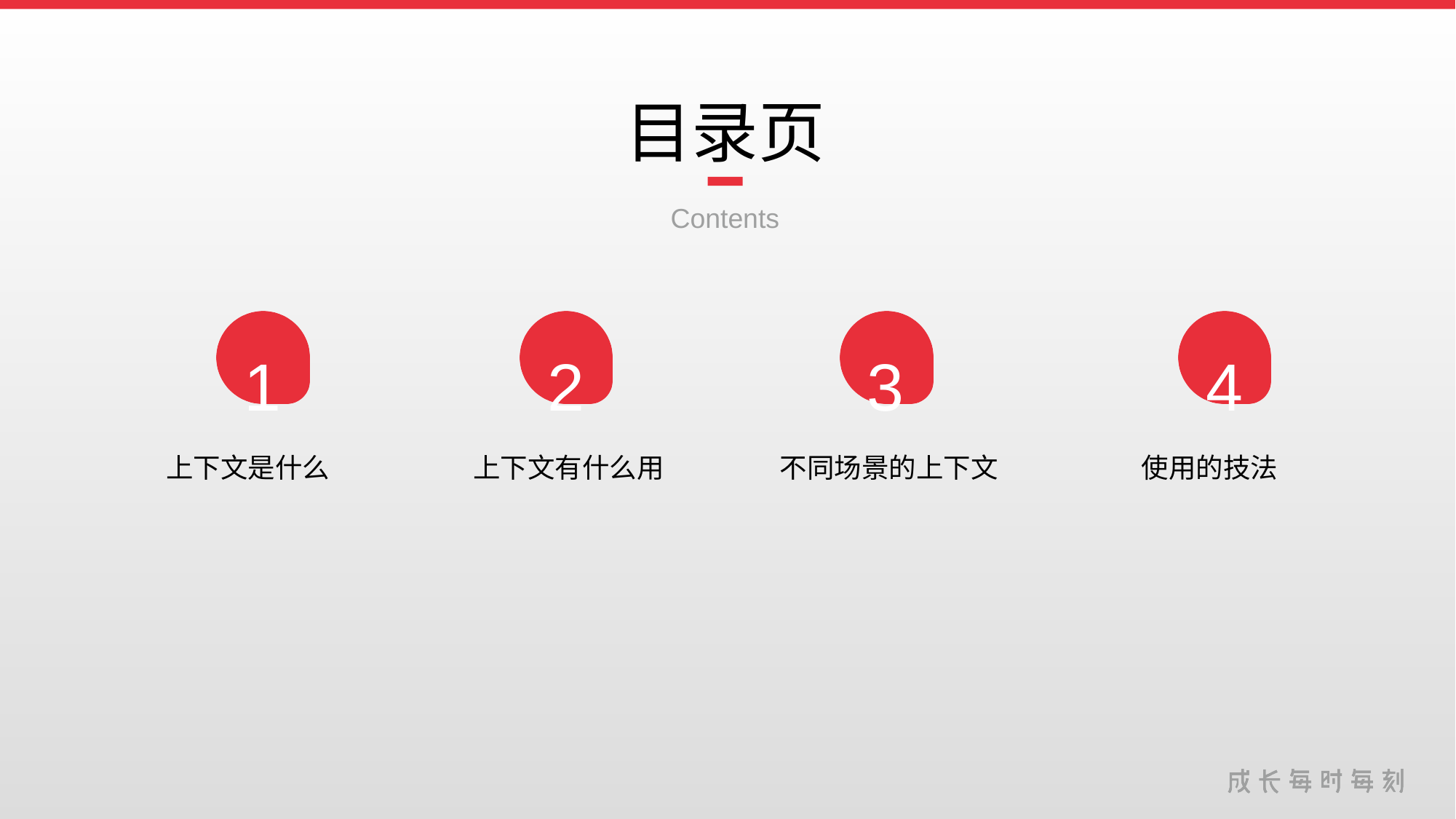

目录页
Contents
1
2
3
4
上下文是什么
上下文有什么用
不同场景的上下文
使用的技法